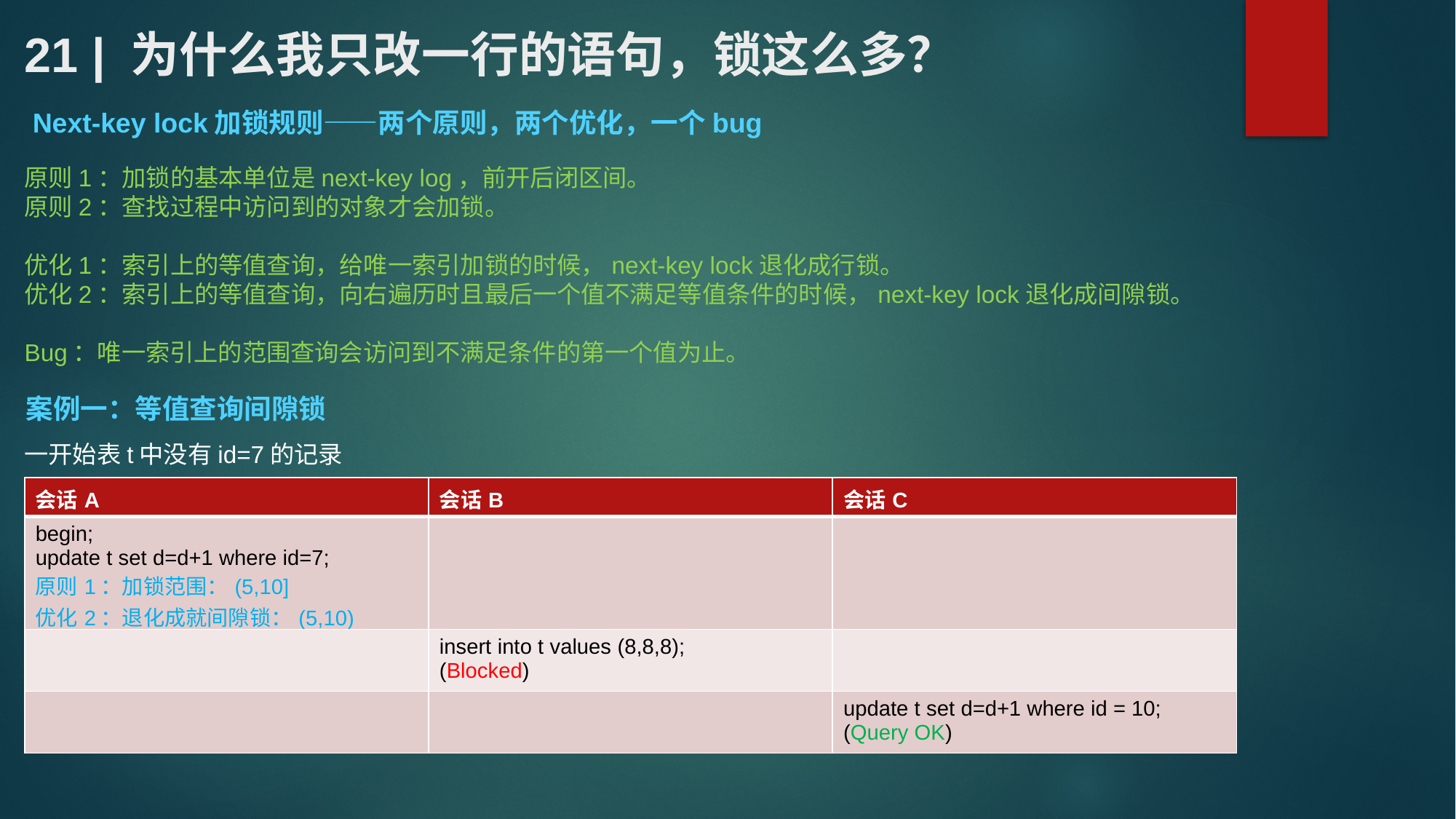

# 21 | 为什么我只改一行的语句，锁这么多？
Next-key lock加锁规则——两个原则，两个优化，一个bug
原则1：加锁的基本单位是next-key log，前开后闭区间。
原则2：查找过程中访问到的对象才会加锁。

优化1：索引上的等值查询，给唯一索引加锁的时候，next-key lock退化成行锁。
优化2：索引上的等值查询，向右遍历时且最后一个值不满足等值条件的时候，next-key lock退化成间隙锁。

Bug：唯一索引上的范围查询会访问到不满足条件的第一个值为止。
案例一：等值查询间隙锁
一开始表t中没有id=7的记录
| 会话A | 会话B | 会话C |
| --- | --- | --- |
| begin; update t set d=d+1 where id=7; 原则1：加锁范围：(5,10] 优化2：退化成就间隙锁：(5,10) |  |  |
|  | insert into t values (8,8,8); (Blocked) |  |
|  |  | update t set d=d+1 where id = 10; (Query OK) |